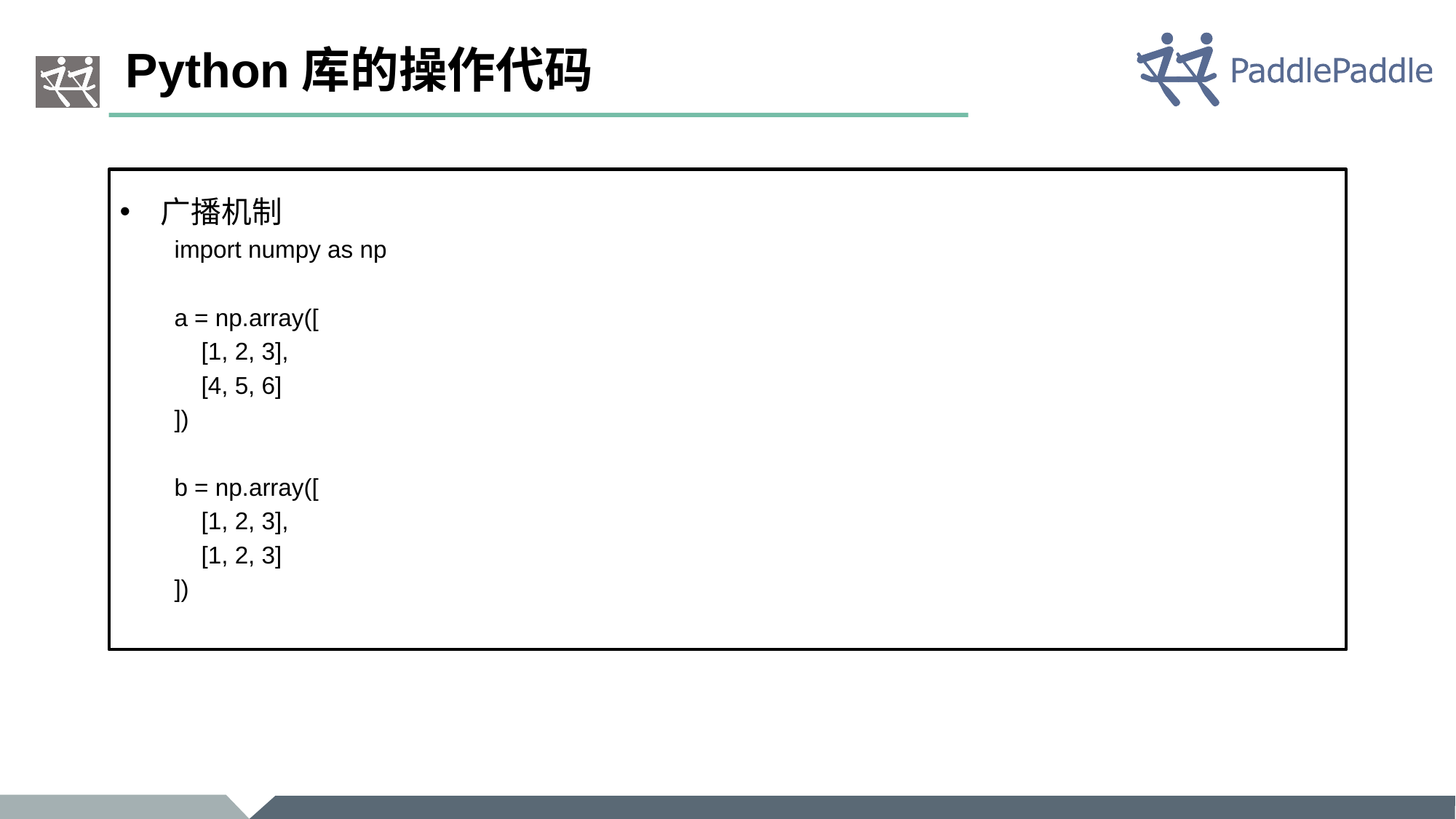

# Python库的操作代码
广播机制
import numpy as np

a = np.array([
    [1, 2, 3],
    [4, 5, 6]
])

b = np.array([
    [1, 2, 3],
    [1, 2, 3]
])